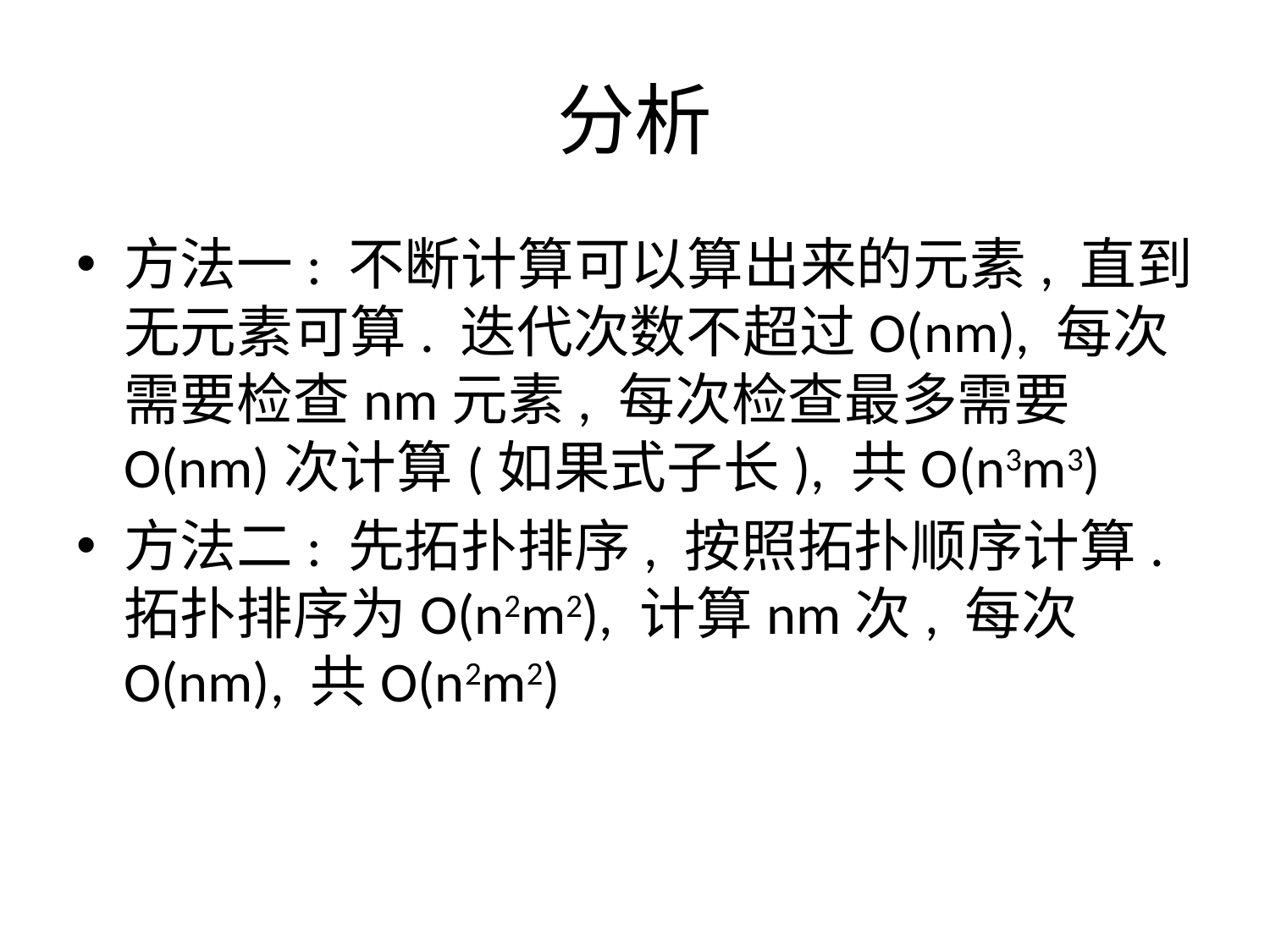

# 分析
方法一: 不断计算可以算出来的元素, 直到无元素可算. 迭代次数不超过O(nm), 每次需要检查nm元素, 每次检查最多需要O(nm)次计算(如果式子长), 共O(n3m3)
方法二: 先拓扑排序, 按照拓扑顺序计算. 拓扑排序为O(n2m2), 计算nm次, 每次O(nm), 共O(n2m2)